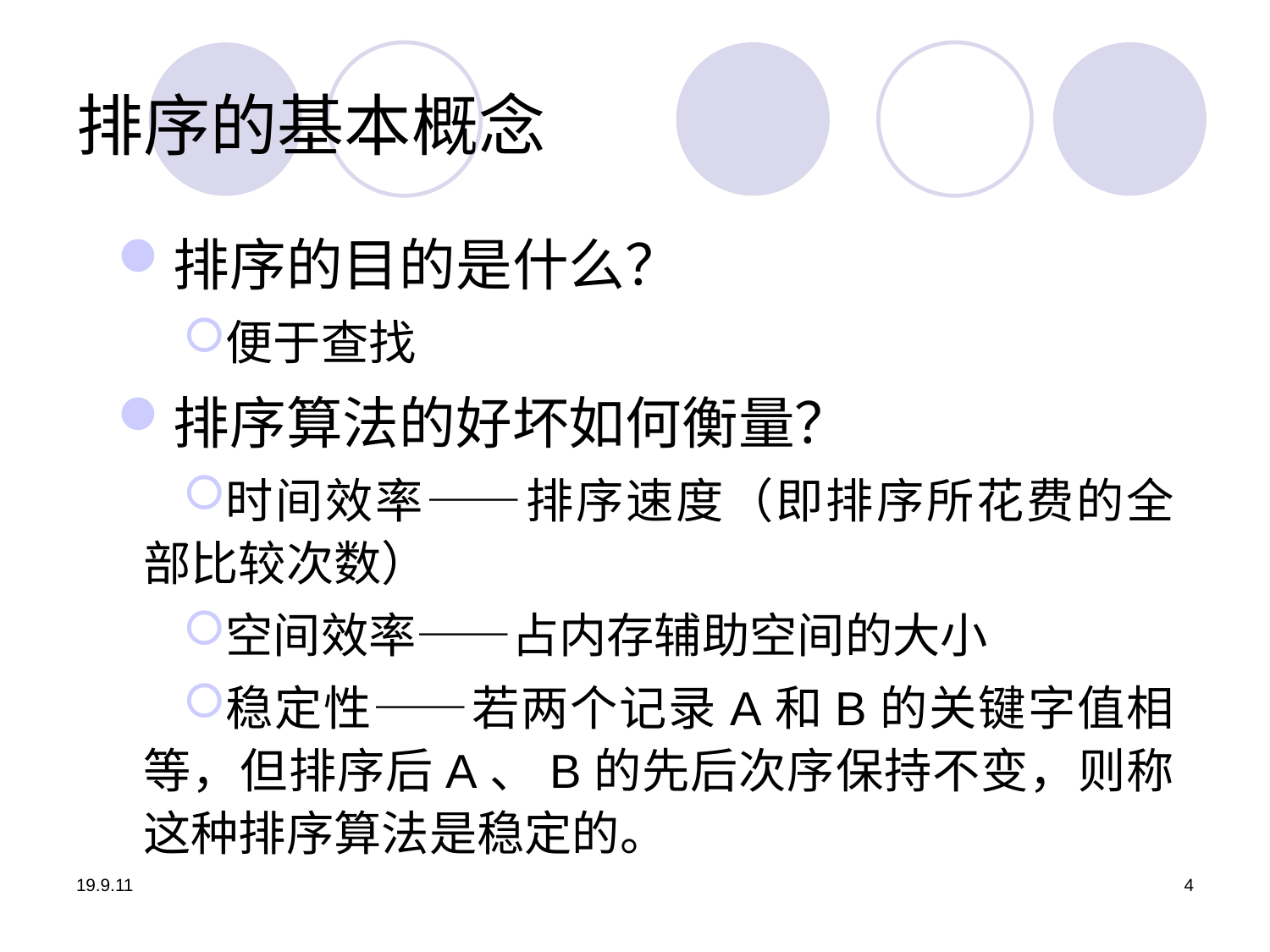

# 排序的基本概念
排序的目的是什么？
便于查找
排序算法的好坏如何衡量？
时间效率——排序速度（即排序所花费的全部比较次数）
空间效率——占内存辅助空间的大小
稳定性——若两个记录A和B的关键字值相等，但排序后A、B的先后次序保持不变，则称这种排序算法是稳定的。
19.9.11
4